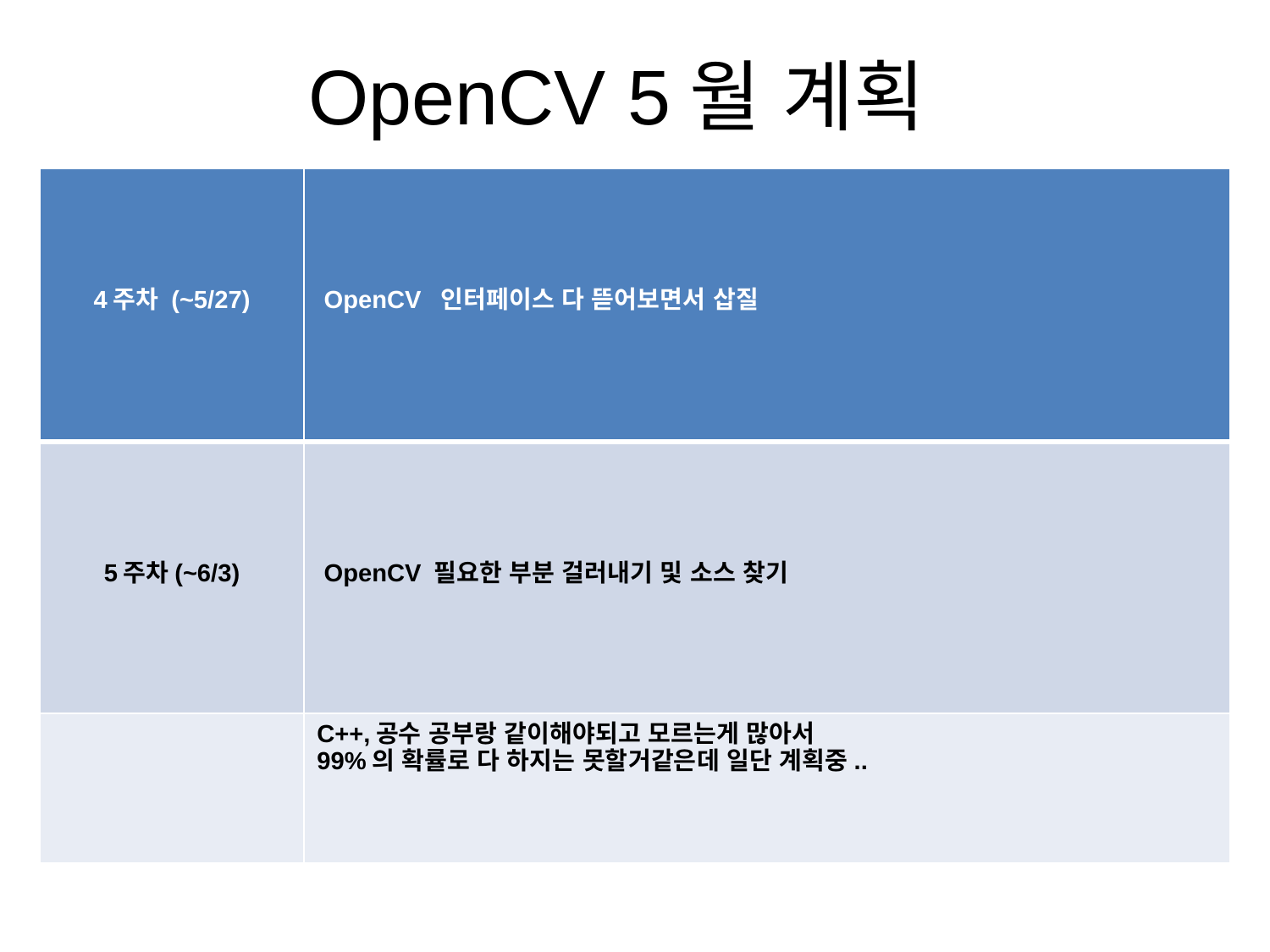

# OpenCV 5월 계획
| 4주차 (~5/27) | OpenCV 인터페이스 다 뜯어보면서 삽질 |
| --- | --- |
| 5주차(~6/3) | OpenCV 필요한 부분 걸러내기 및 소스 찾기 |
|  | C++,공수 공부랑 같이해야되고 모르는게 많아서 99%의 확률로 다 하지는 못할거같은데 일단 계획중.. |